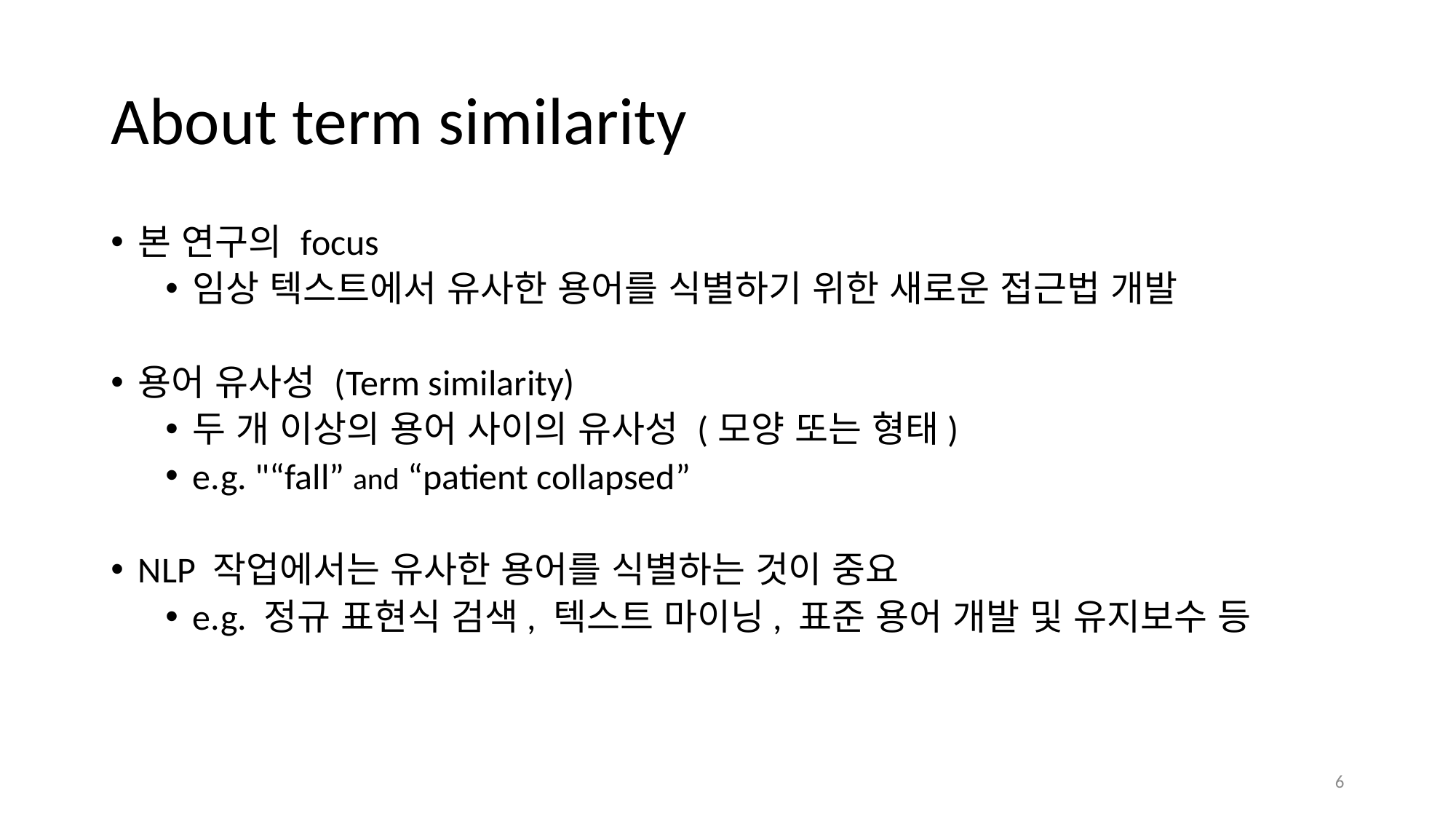

# About term similarity
본 연구의 focus
임상 텍스트에서 유사한 용어를 식별하기 위한 새로운 접근법 개발
용어 유사성 (Term similarity)
두 개 이상의 용어 사이의 유사성 (모양 또는 형태)
e.g. "“fall” and “patient collapsed”
NLP 작업에서는 유사한 용어를 식별하는 것이 중요
e.g. 정규 표현식 검색, 텍스트 마이닝, 표준 용어 개발 및 유지보수 등
6